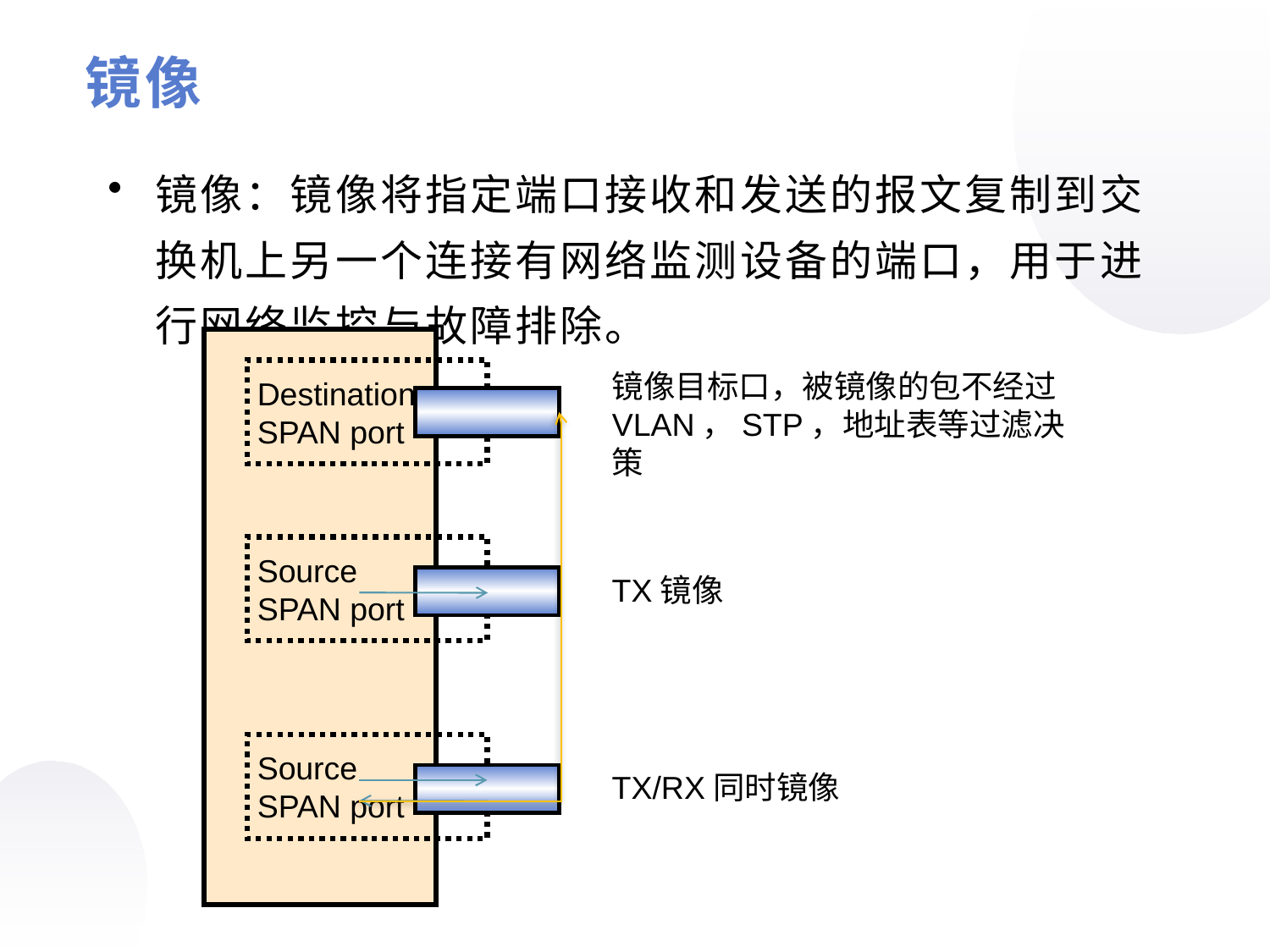

镜像
镜像：镜像将指定端口接收和发送的报文复制到交换机上另一个连接有网络监测设备的端口，用于进行网络监控与故障排除。

Destination
SPAN port
镜像目标口，被镜像的包不经过VLAN，STP，地址表等过滤决策

Source
SPAN port
TX镜像

Source
SPAN port

TX/RX同时镜像